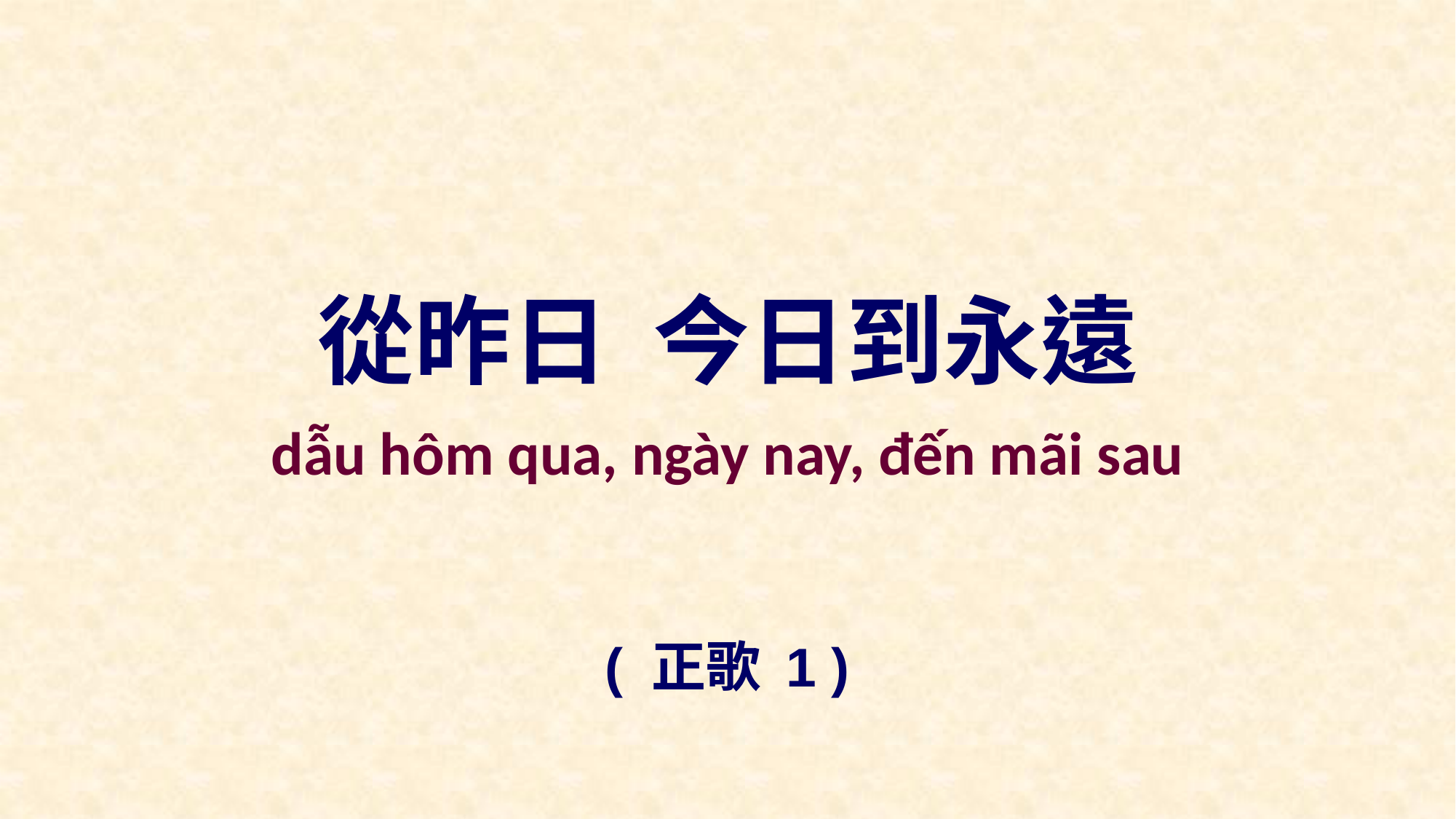

從昨日  今日到永遠
dẫu hôm qua, ngày nay, đến mãi sau
( 正歌 1 )